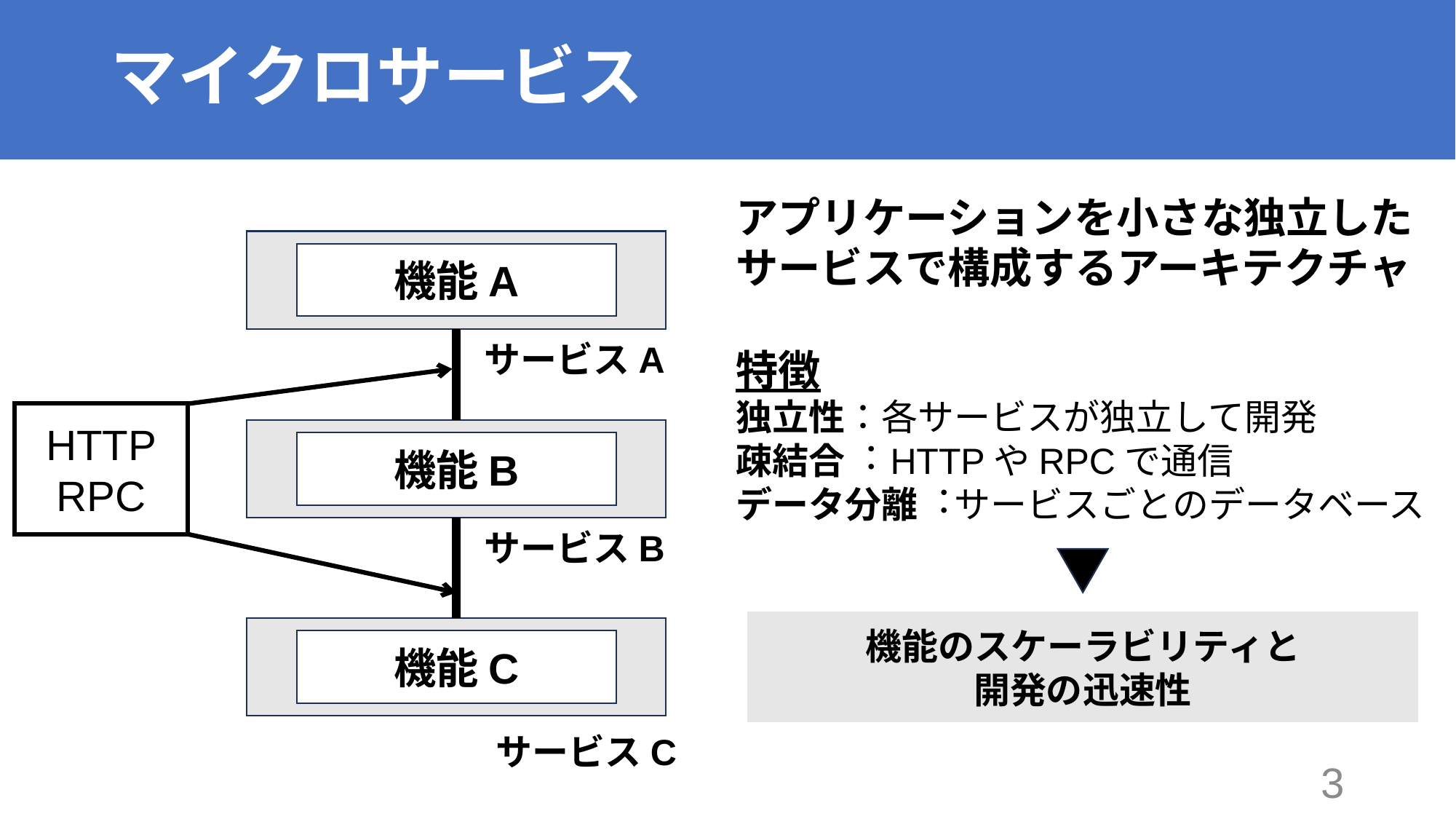

# マイクロサービス
アプリケーションを⼩さな独⽴した
サービスで構成するアーキテクチャ

特徴
独立性：各サービスが独⽴して開発
疎結合︓HTTPやRPCで通信
データ分離︓サービスごとのデータベース

機能A
サービスA
HTTP
RPC

機能B
サービスB

機能のスケーラビリティと
開発の迅速性

機能C
サービスC
3